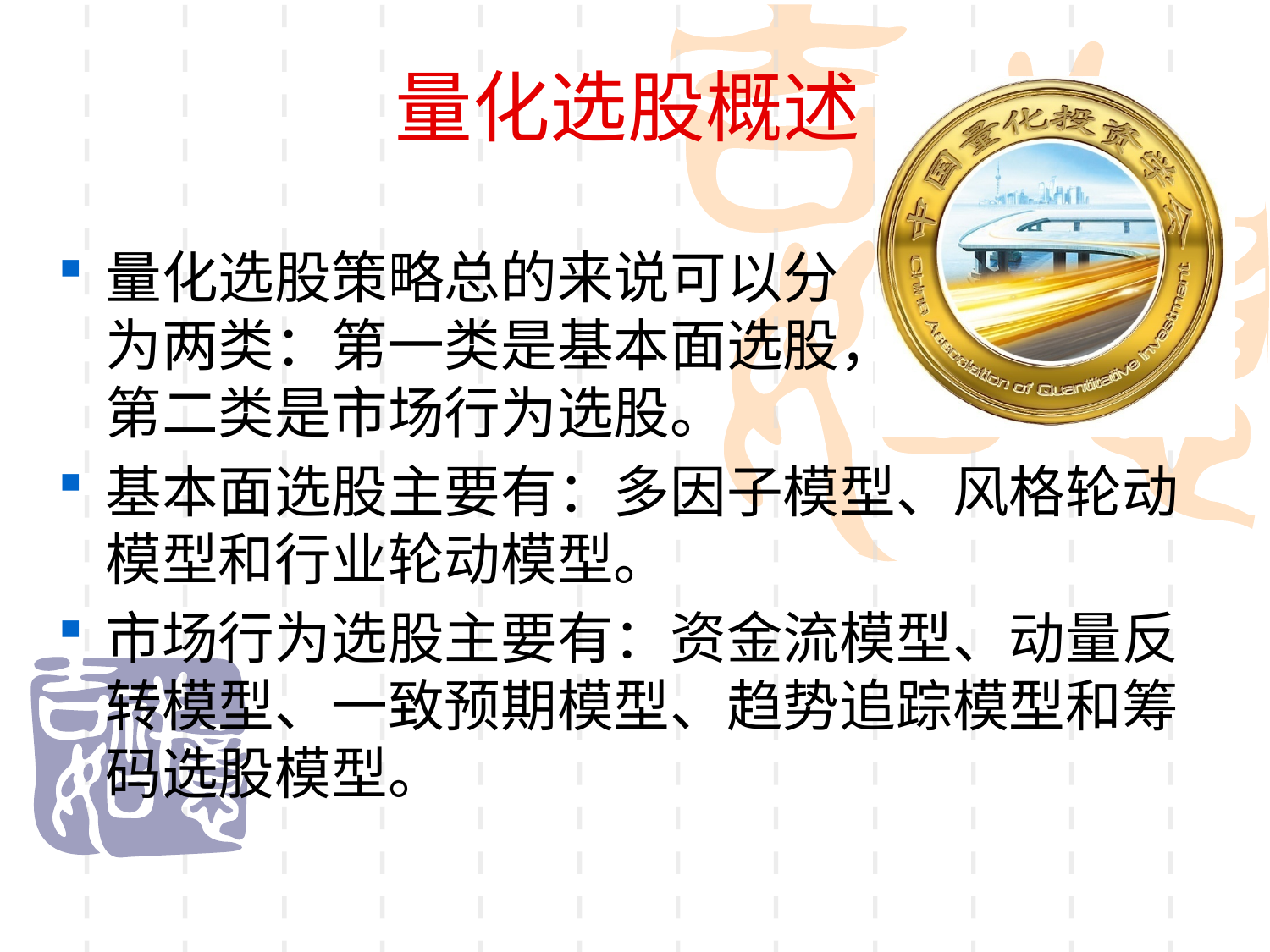

量化选股概述

量化选股策略总的来说可以分
为两类：第一类是基本面选股，
第二类是市场行为选股。
基本面选股主要有：多因子模型、风格轮动模型和行业轮动模型。
市场行为选股主要有：资金流模型、动量反转模型、一致预期模型、趋势追踪模型和筹码选股模型。